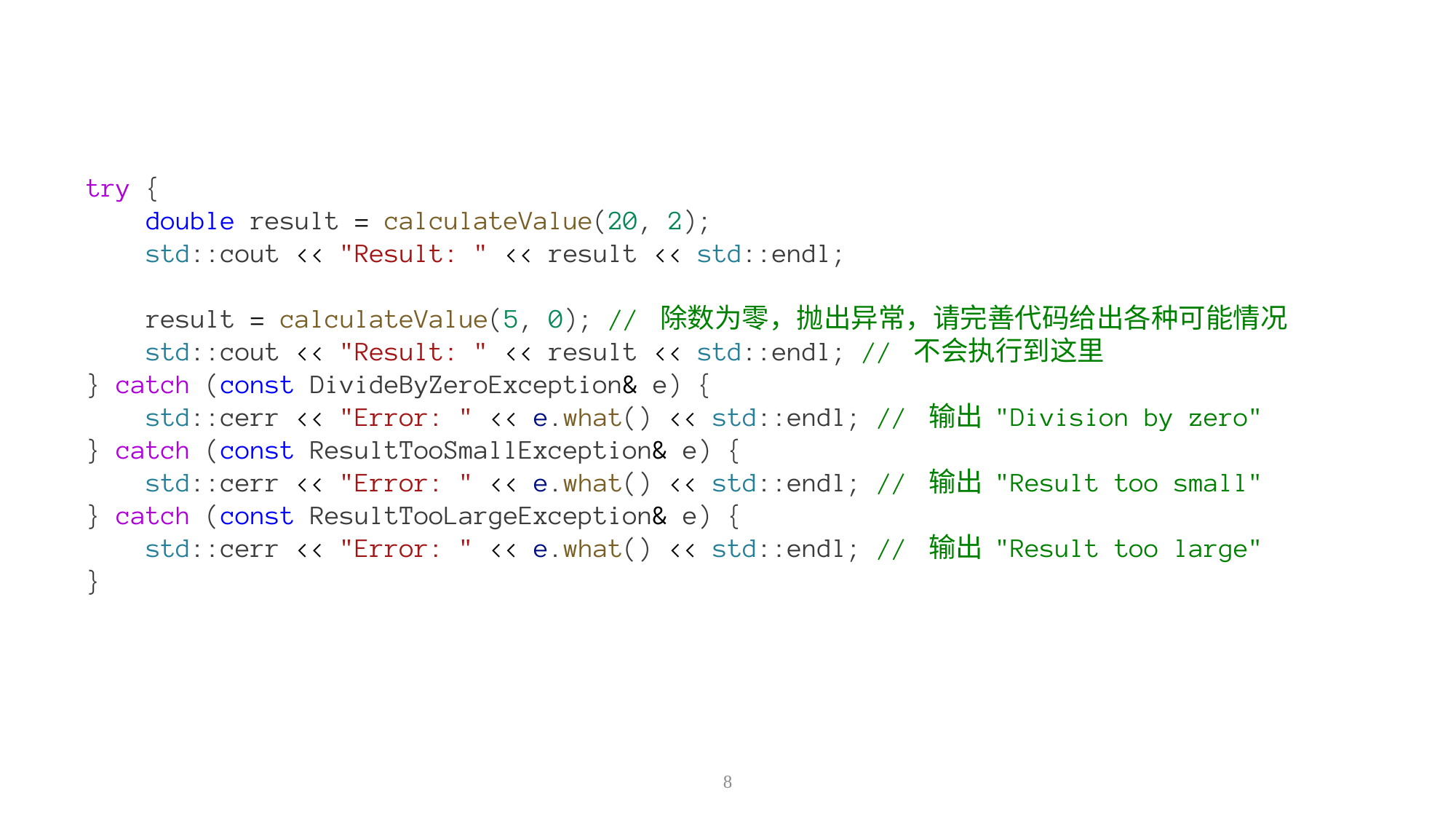

try {
    double result = calculateValue(20, 2);
    std::cout << "Result: " << result << std::endl;
    result = calculateValue(5, 0); // 除数为零，抛出异常，请完善代码给出各种可能情况
    std::cout << "Result: " << result << std::endl; // 不会执行到这里
} catch (const DivideByZeroException& e) {
    std::cerr << "Error: " << e.what() << std::endl; // 输出 "Division by zero"
} catch (const ResultTooSmallException& e) {
    std::cerr << "Error: " << e.what() << std::endl; // 输出 "Result too small"
} catch (const ResultTooLargeException& e) {
    std::cerr << "Error: " << e.what() << std::endl; // 输出 "Result too large"
}

8